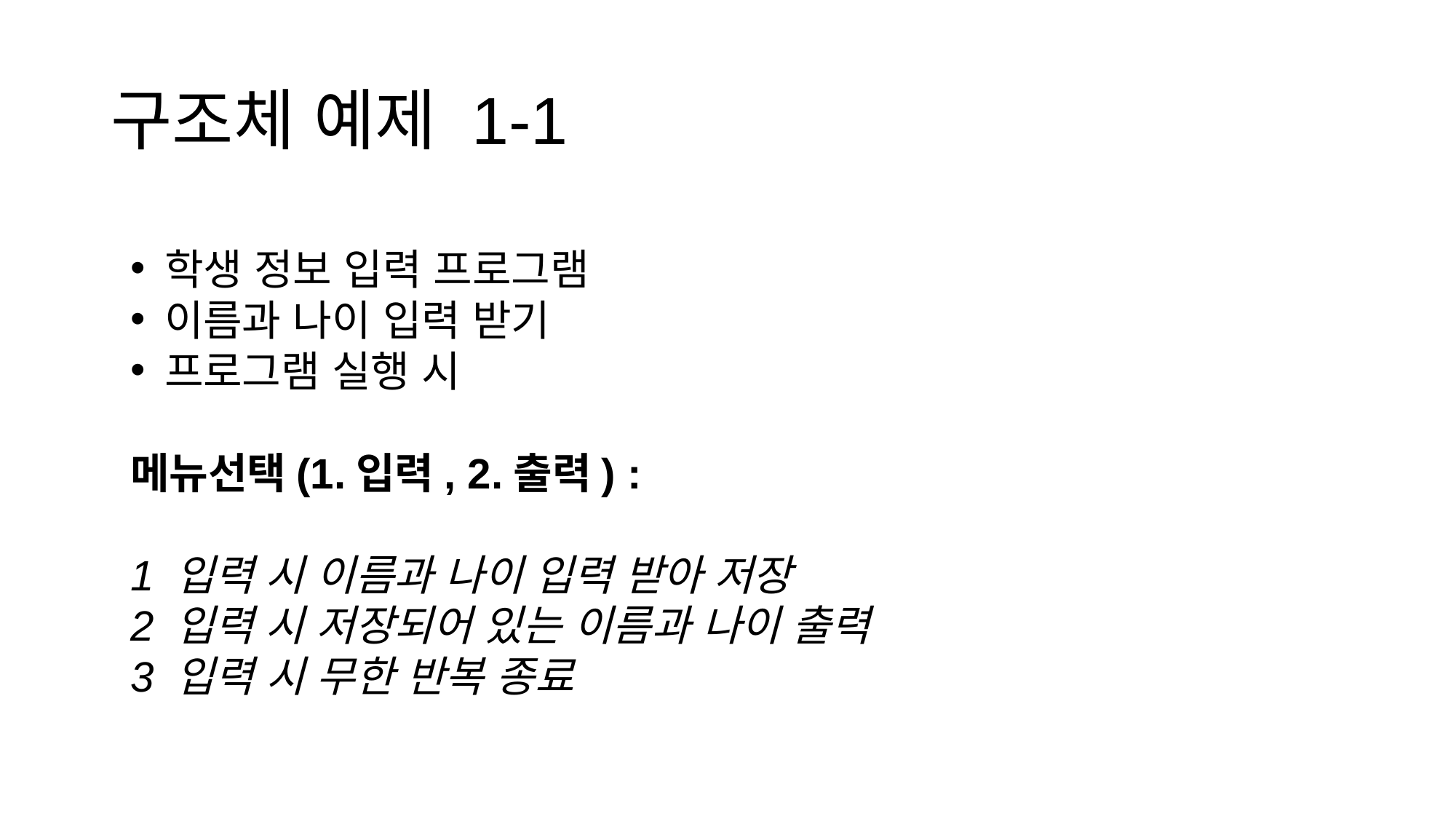

# 구조체 예제 1-1
학생 정보 입력 프로그램
이름과 나이 입력 받기
프로그램 실행 시

메뉴선택(1.입력, 2.출력) :

1 입력 시 이름과 나이 입력 받아 저장
2 입력 시 저장되어 있는 이름과 나이 출력
3 입력 시 무한 반복 종료